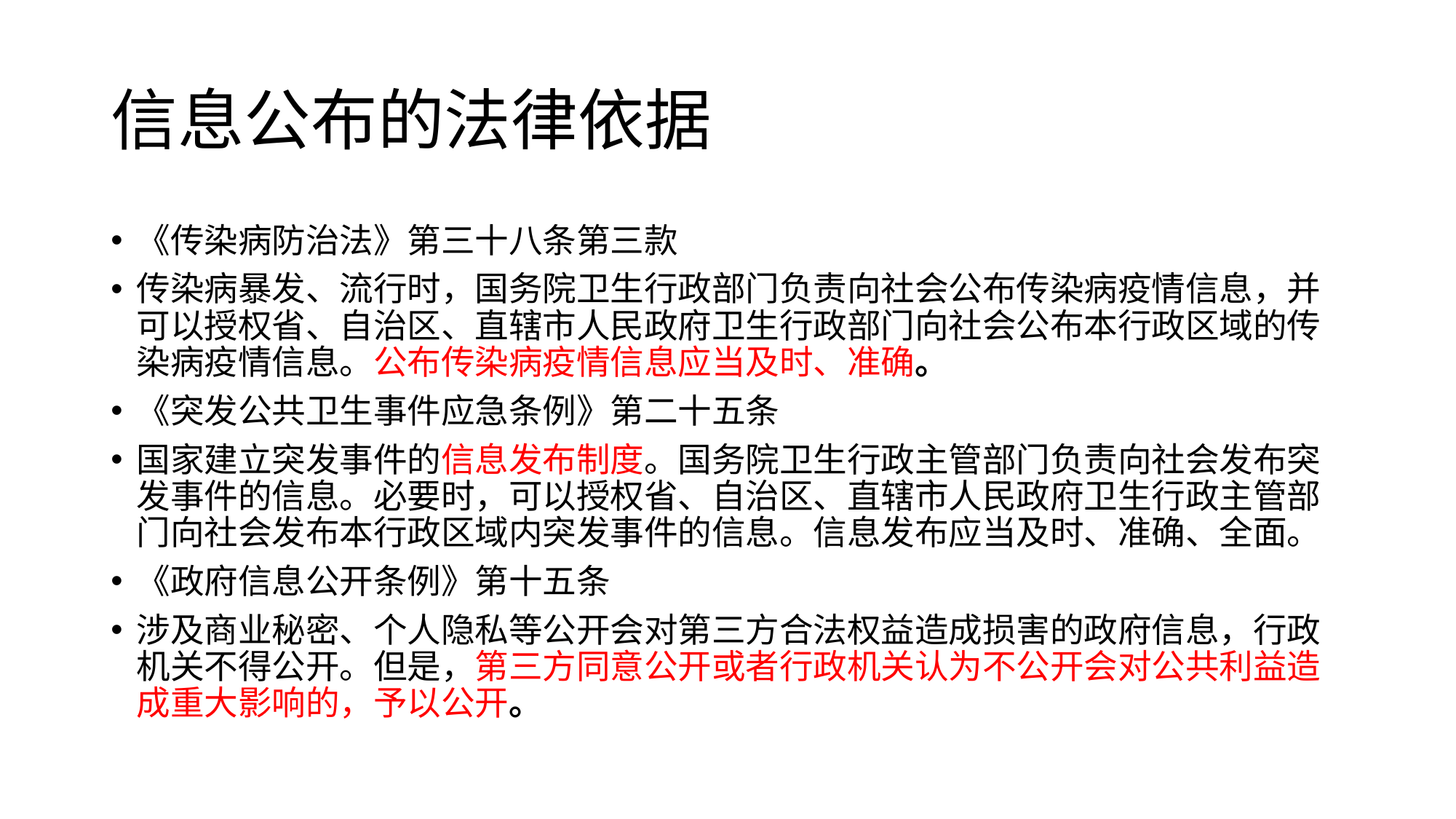

# 信息公布的法律依据
《传染病防治法》第三十八条第三款
传染病暴发、流行时，国务院卫生行政部门负责向社会公布传染病疫情信息，并可以授权省、自治区、直辖市人民政府卫生行政部门向社会公布本行政区域的传染病疫情信息。公布传染病疫情信息应当及时、准确。
《突发公共卫生事件应急条例》第二十五条
国家建立突发事件的信息发布制度。国务院卫生行政主管部门负责向社会发布突发事件的信息。必要时，可以授权省、自治区、直辖市人民政府卫生行政主管部门向社会发布本行政区域内突发事件的信息。信息发布应当及时、准确、全面。
《政府信息公开条例》第十五条
涉及商业秘密、个人隐私等公开会对第三方合法权益造成损害的政府信息，行政机关不得公开。但是，第三方同意公开或者行政机关认为不公开会对公共利益造成重大影响的，予以公开。